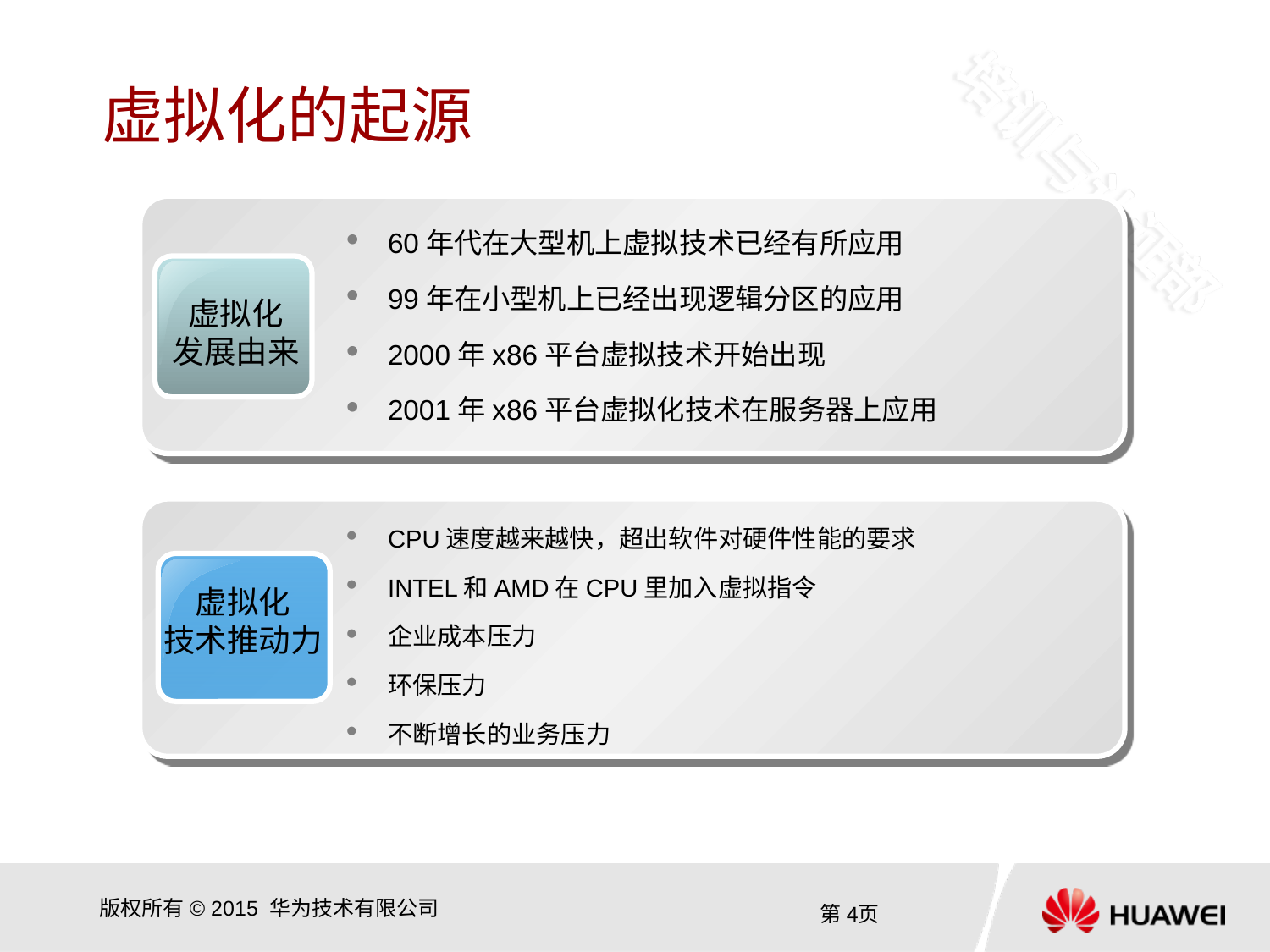

# 虚拟化的起源

虚拟化
发展由来

虚拟化
技术推动力
60年代在大型机上虚拟技术已经有所应用
99年在小型机上已经出现逻辑分区的应用
2000年x86平台虚拟技术开始出现
2001年x86平台虚拟化技术在服务器上应用
CPU速度越来越快，超出软件对硬件性能的要求
INTEL和AMD在CPU里加入虚拟指令
企业成本压力
环保压力
不断增长的业务压力